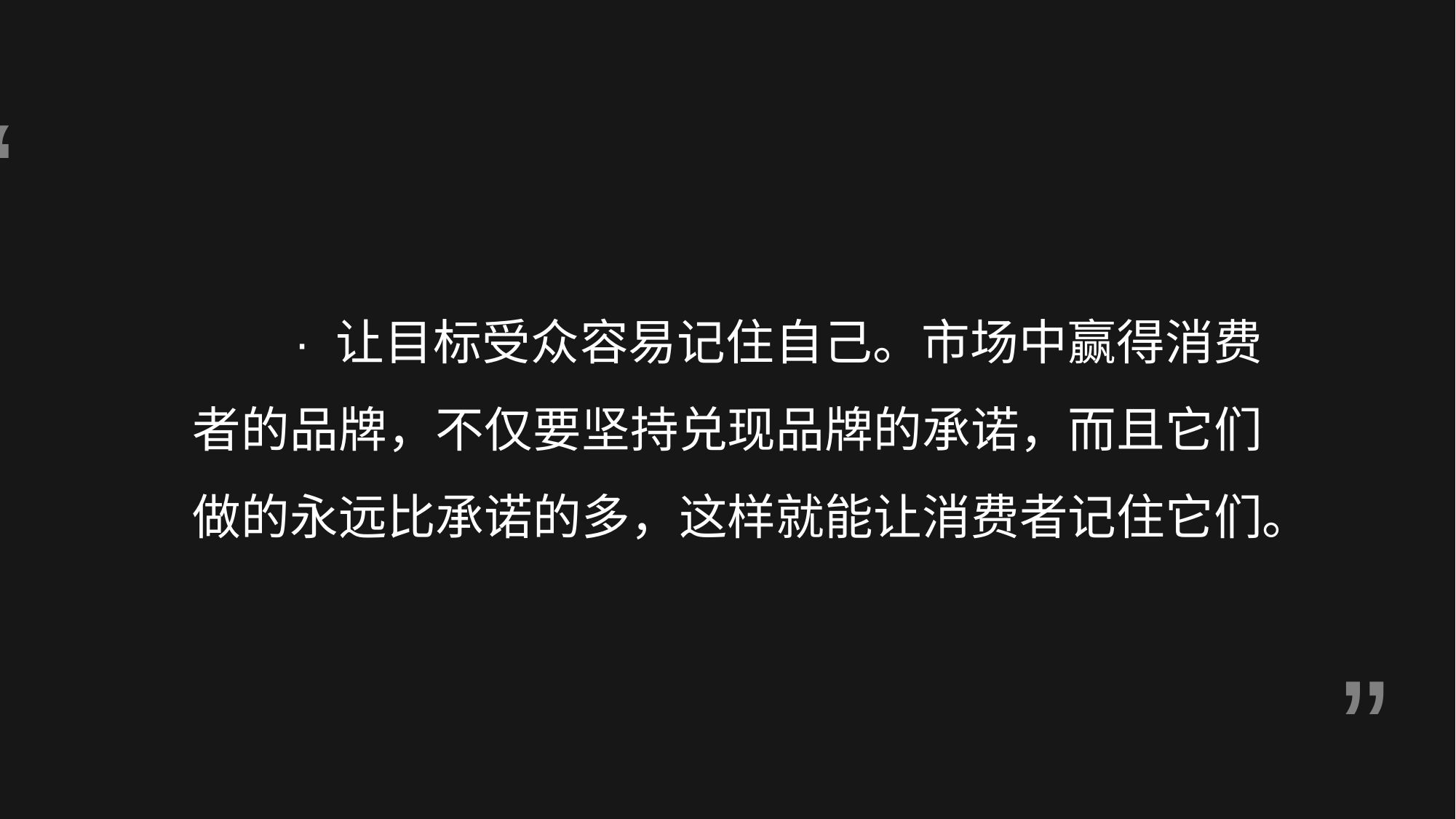

“
· 让目标受众容易记住自己。市场中赢得消费者的品牌，不仅要坚持兑现品牌的承诺，而且它们做的永远比承诺的多，这样就能让消费者记住它们。
”